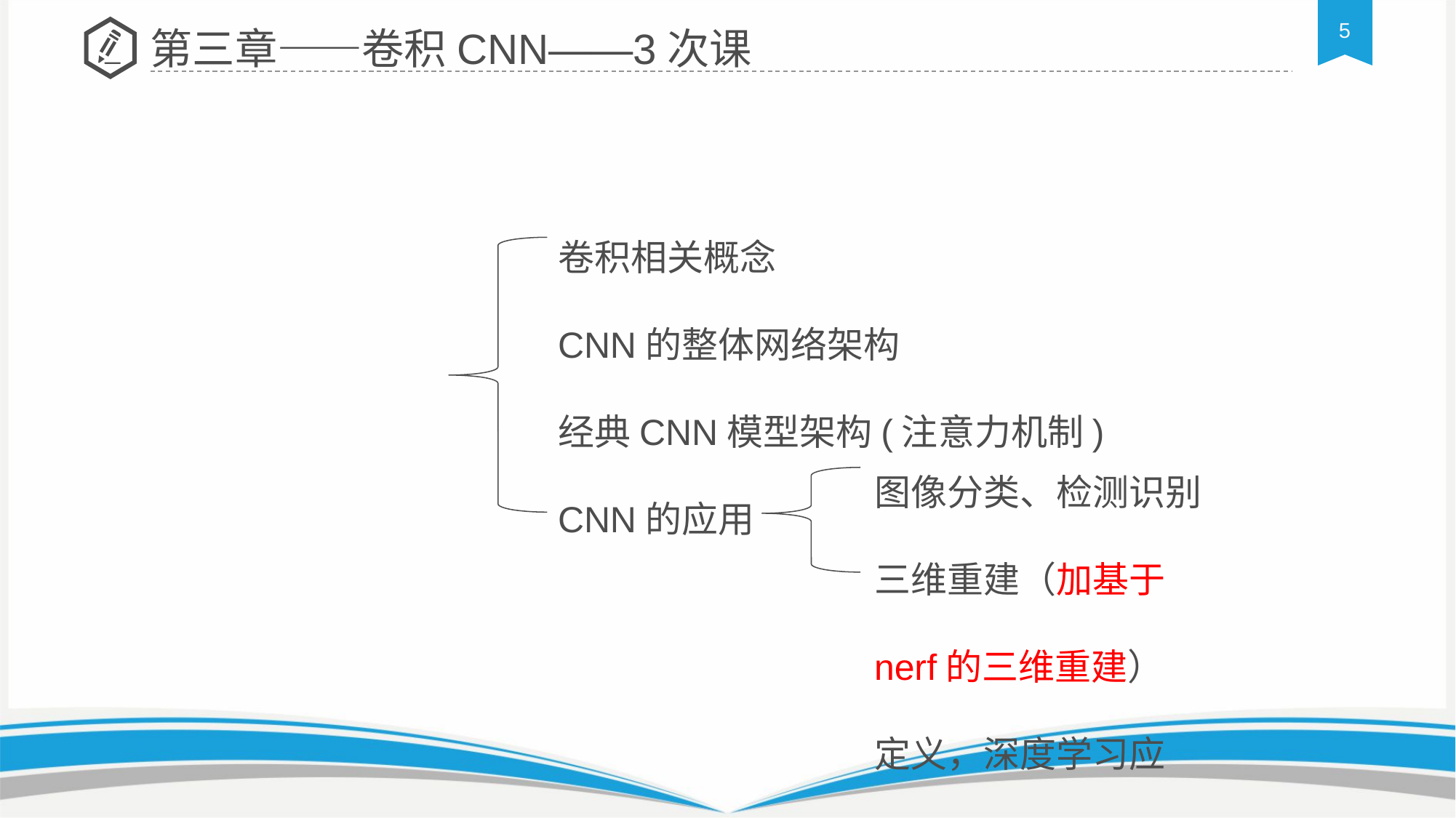

第三章——卷积CNN——3次课
卷积相关概念
CNN的整体网络架构
经典CNN模型架构(注意力机制)
CNN的应用

图像分类、检测识别
三维重建（加基于nerf的三维重建）
定义，深度学习应用，应用场景